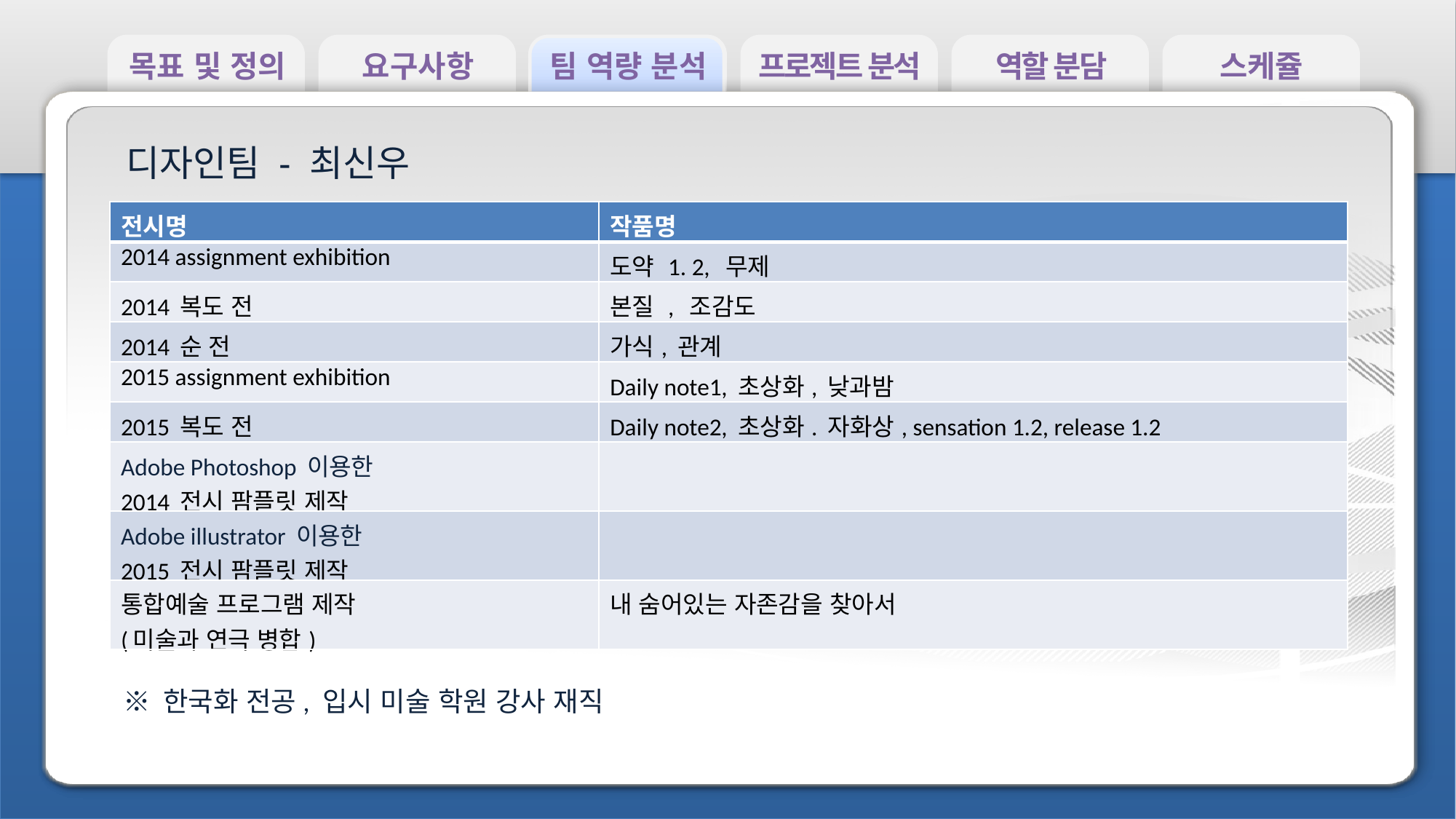

목표 및 정의
요구사항
팀 역량 분석
프로젝트 분석
역할 분담
스케쥴
디자인팀 - 최신우
| 전시명 | 작품명 |
| --- | --- |
| 2014 assignment exhibition | 도약 1. 2, 무제 |
| 2014 복도 전 | 본질 , 조감도 |
| 2014 순 전 | 가식, 관계 |
| 2015 assignment exhibition | Daily note1, 초상화, 낮과밤 |
| 2015 복도 전 | Daily note2, 초상화. 자화상, sensation 1.2, release 1.2 |
| Adobe Photoshop 이용한 2014 전시 팜플릿 제작 |  |
| Adobe illustrator 이용한 2015 전시 팜플릿 제작 |  |
| 통합예술 프로그램 제작 (미술과 연극 병합) | 내 숨어있는 자존감을 찾아서 |
※ 한국화 전공, 입시 미술 학원 강사 재직